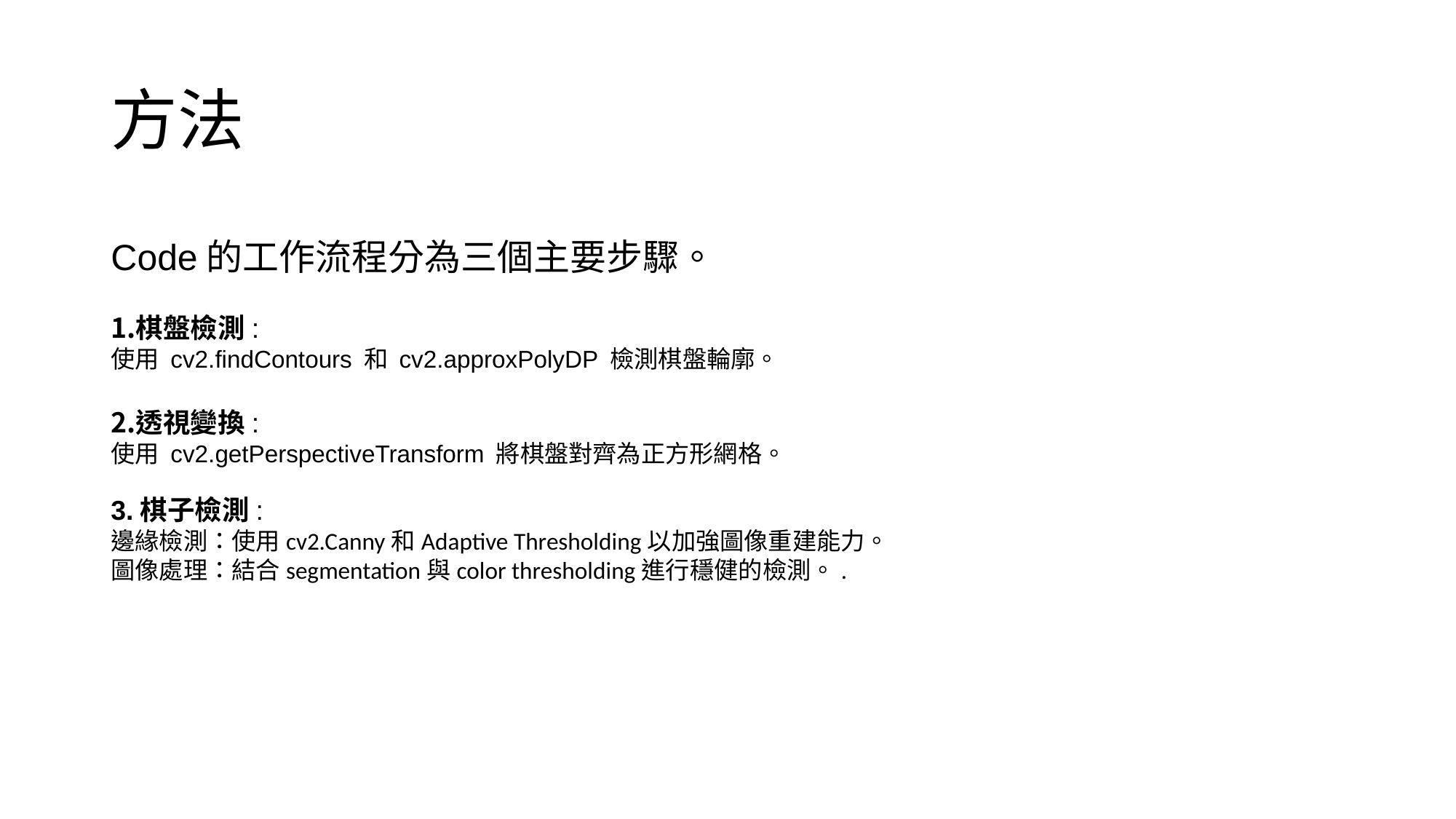

# 方法
Code的工作流程分為三個主要步驟。

棋盤檢測:
使用 cv2.findContours 和 cv2.approxPolyDP 檢測棋盤輪廓。

透視變換:
使用 cv2.getPerspectiveTransform 將棋盤對齊為正方形網格。

3.棋子檢測:
邊緣檢測：使用cv2.Canny和Adaptive Thresholding以加強圖像重建能力。
圖像處理：結合segmentation與color thresholding進行穩健的檢測。.